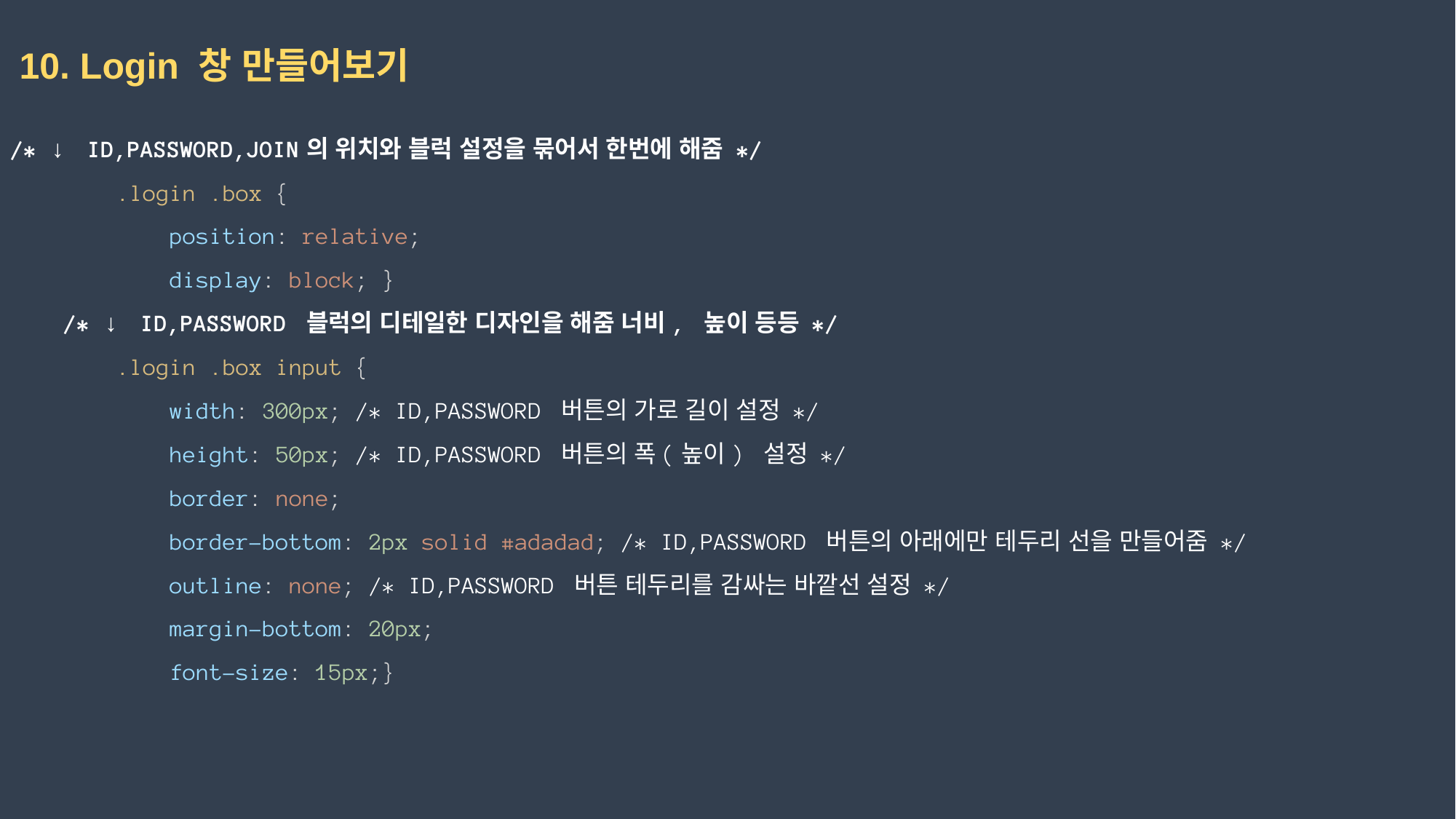

10. Login 창 만들어보기
/* ↓ ID,PASSWORD,JOIN의 위치와 블럭 설정을 묶어서 한번에 해줌 */
        .login .box {
            position: relative;
            display: block; }
    /* ↓ ID,PASSWORD 블럭의 디테일한 디자인을 해줌 너비, 높이 등등 */
        .login .box input {
            width: 300px; /* ID,PASSWORD 버튼의 가로 길이 설정 */
            height: 50px; /* ID,PASSWORD 버튼의 폭(높이) 설정 */
            border: none;
            border-bottom: 2px solid #adadad; /* ID,PASSWORD 버튼의 아래에만 테두리 선을 만들어줌 */
            outline: none; /* ID,PASSWORD 버튼 테두리를 감싸는 바깥선 설정 */
            margin-bottom: 20px;
            font-size: 15px;}

2023-02-17
권민지